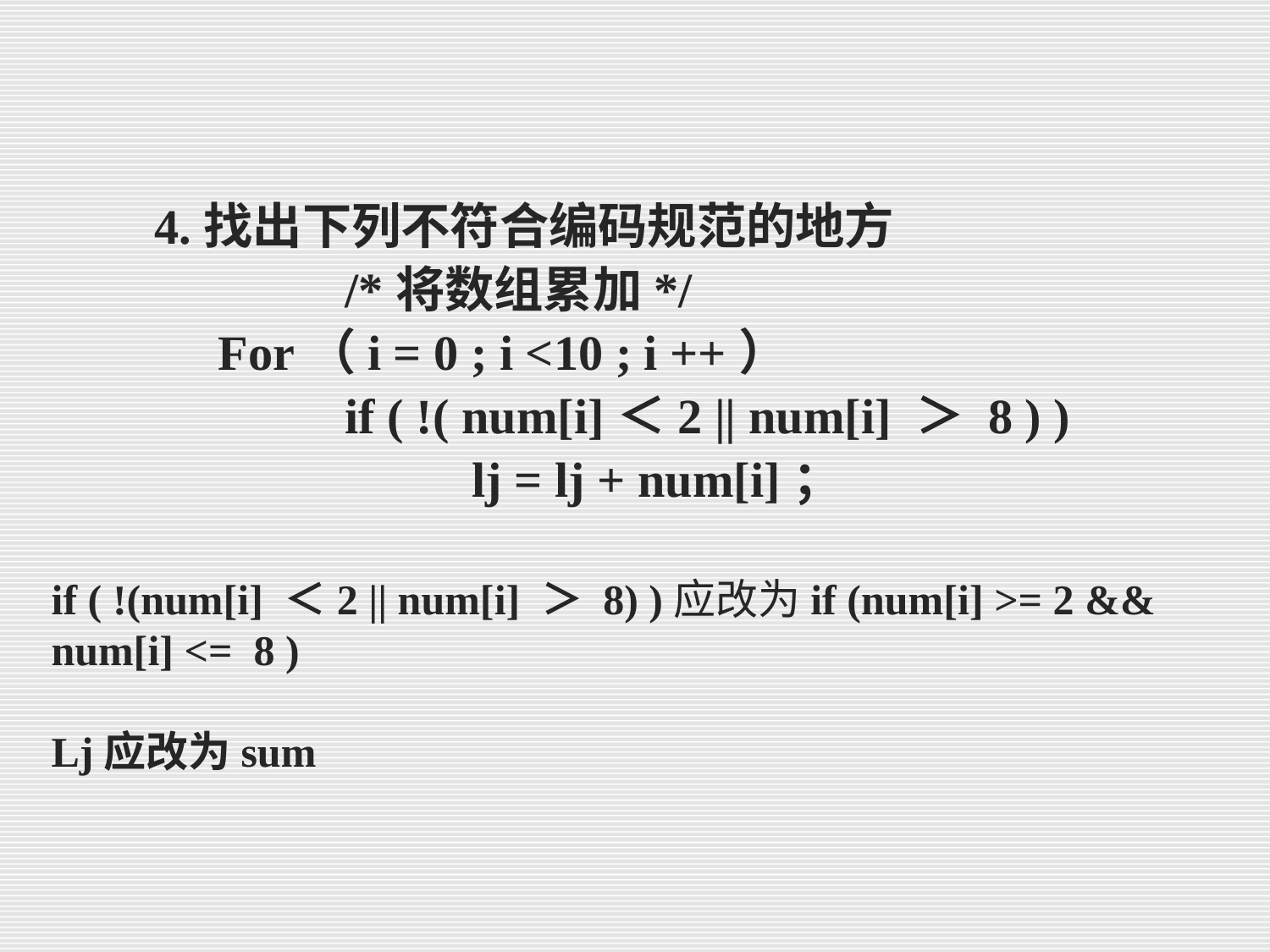

4.找出下列不符合编码规范的地方
		/*将数组累加*/
	For（i = 0 ; i <10 ; i ++）
		if ( !( num[i]＜2 || num[i] ＞ 8 ) )
			lj = lj + num[i]；
if ( !(num[i] ＜2 || num[i] ＞ 8) )应改为if (num[i] >= 2 && num[i] <=  8 )

Lj应改为sum

32